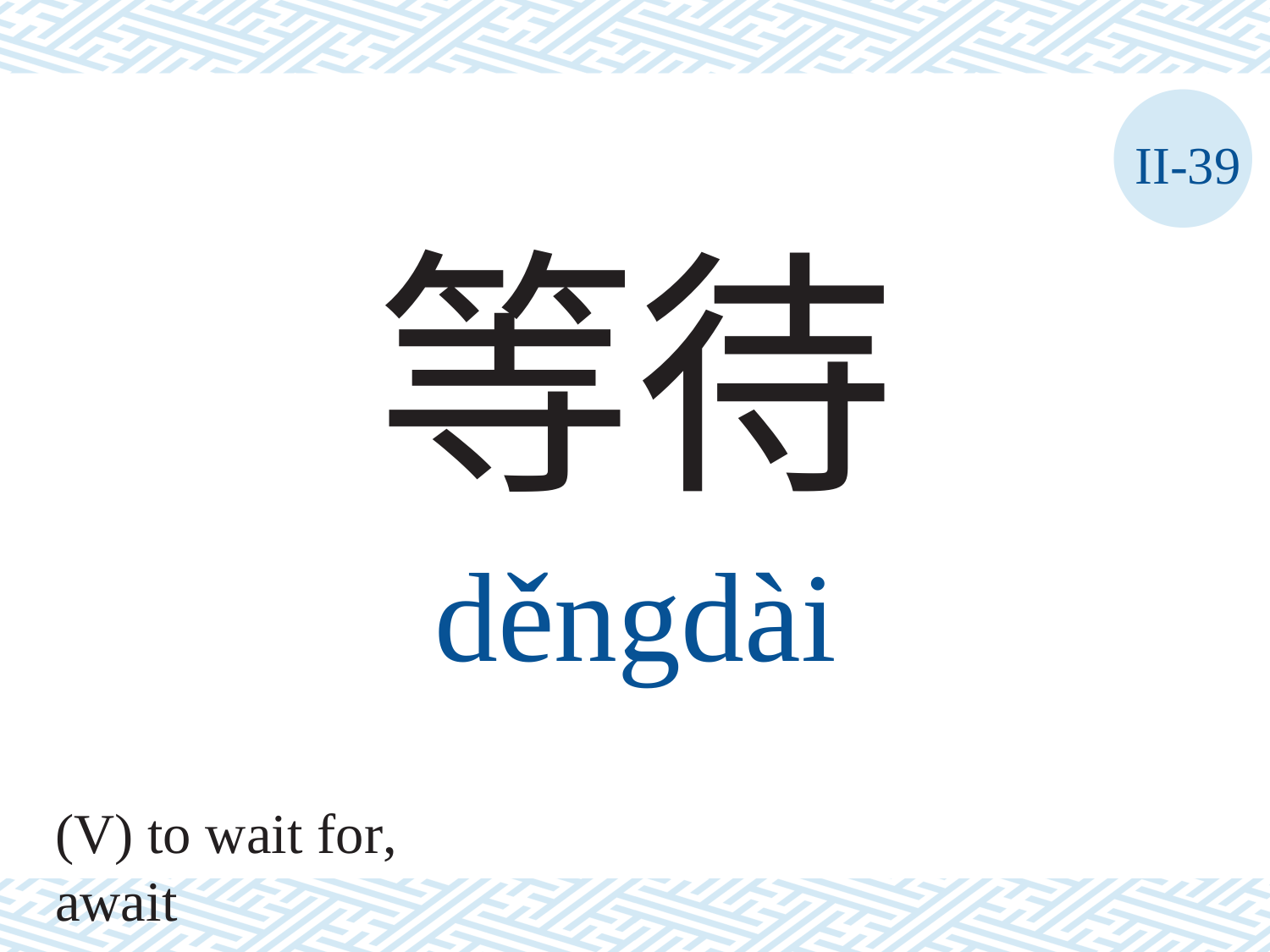

II-39
等待
děngdài
(V) to wait for, await